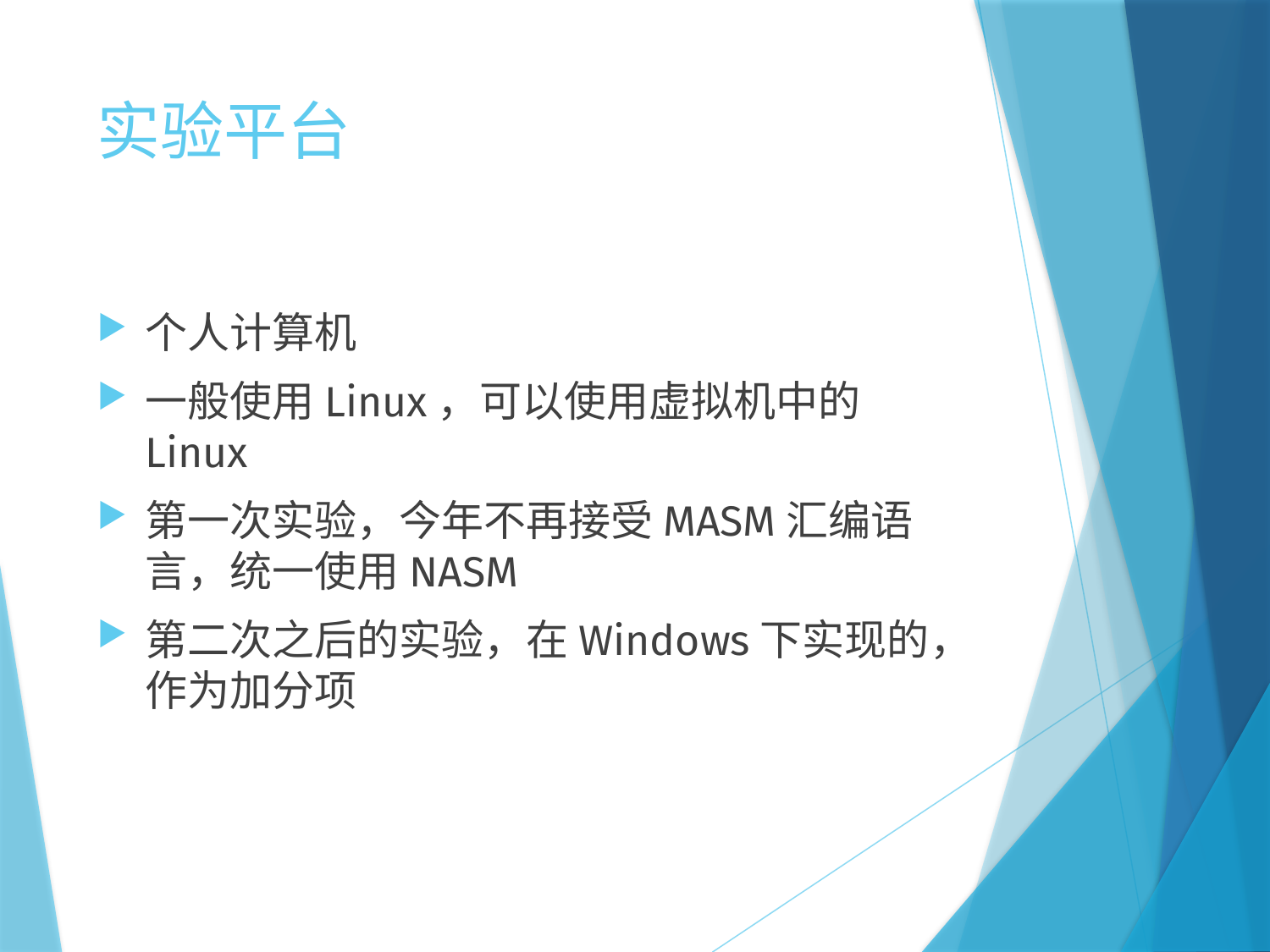

# 实验平台
个人计算机
一般使用Linux，可以使用虚拟机中的Linux
第一次实验，今年不再接受MASM汇编语言，统一使用NASM
第二次之后的实验，在Windows下实现的，作为加分项